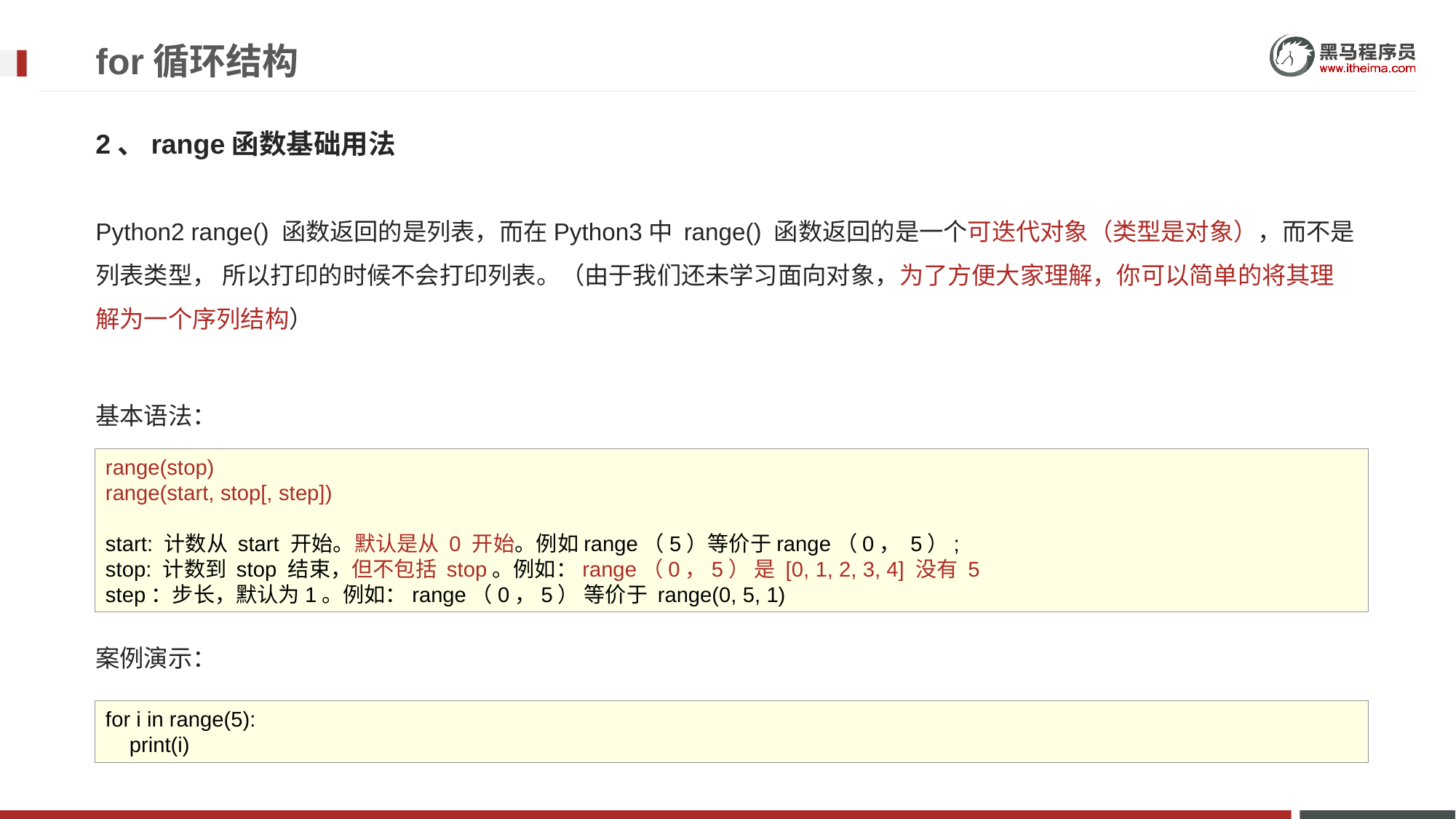

# for循环结构
2、range函数基础用法
Python2 range() 函数返回的是列表，而在Python3中 range() 函数返回的是一个可迭代对象（类型是对象），而不是列表类型， 所以打印的时候不会打印列表。（由于我们还未学习面向对象，为了方便大家理解，你可以简单的将其理解为一个序列结构）

基本语法：

案例演示：

range(stop)
range(start, stop[, step])

start: 计数从 start 开始。默认是从 0 开始。例如range（5）等价于range（0， 5）;
stop: 计数到 stop 结束，但不包括 stop。例如：range（0，5） 是 [0, 1, 2, 3, 4] 没有 5
step：步长，默认为1。例如：range（0，5） 等价于 range(0, 5, 1)
for i in range(5):
    print(i)